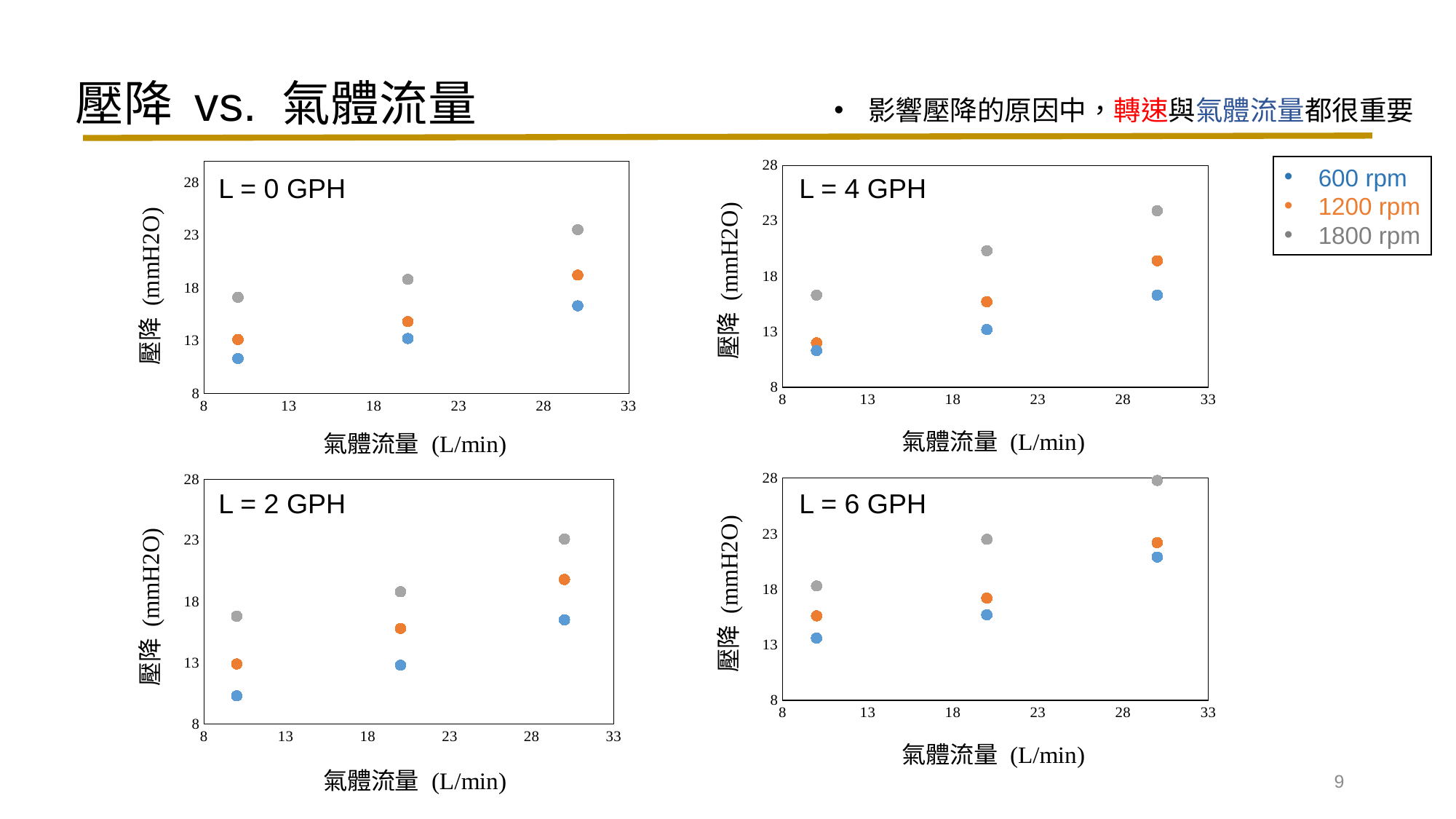

壓降 vs. 氣體流量
影響壓降的原因中，轉速與氣體流量都很重要

### Chart

| Category |  |  |  |
|---|---|---|---|

### Chart

| Category |  |  |  |
|---|---|---|---|
600 rpm
1200 rpm
1800 rpm
L = 0 GPH
L = 4 GPH

### Chart

| Category |  |  |  |
|---|---|---|---|

### Chart

| Category |  |  |  |
|---|---|---|---|
L = 2 GPH
L = 6 GPH
9